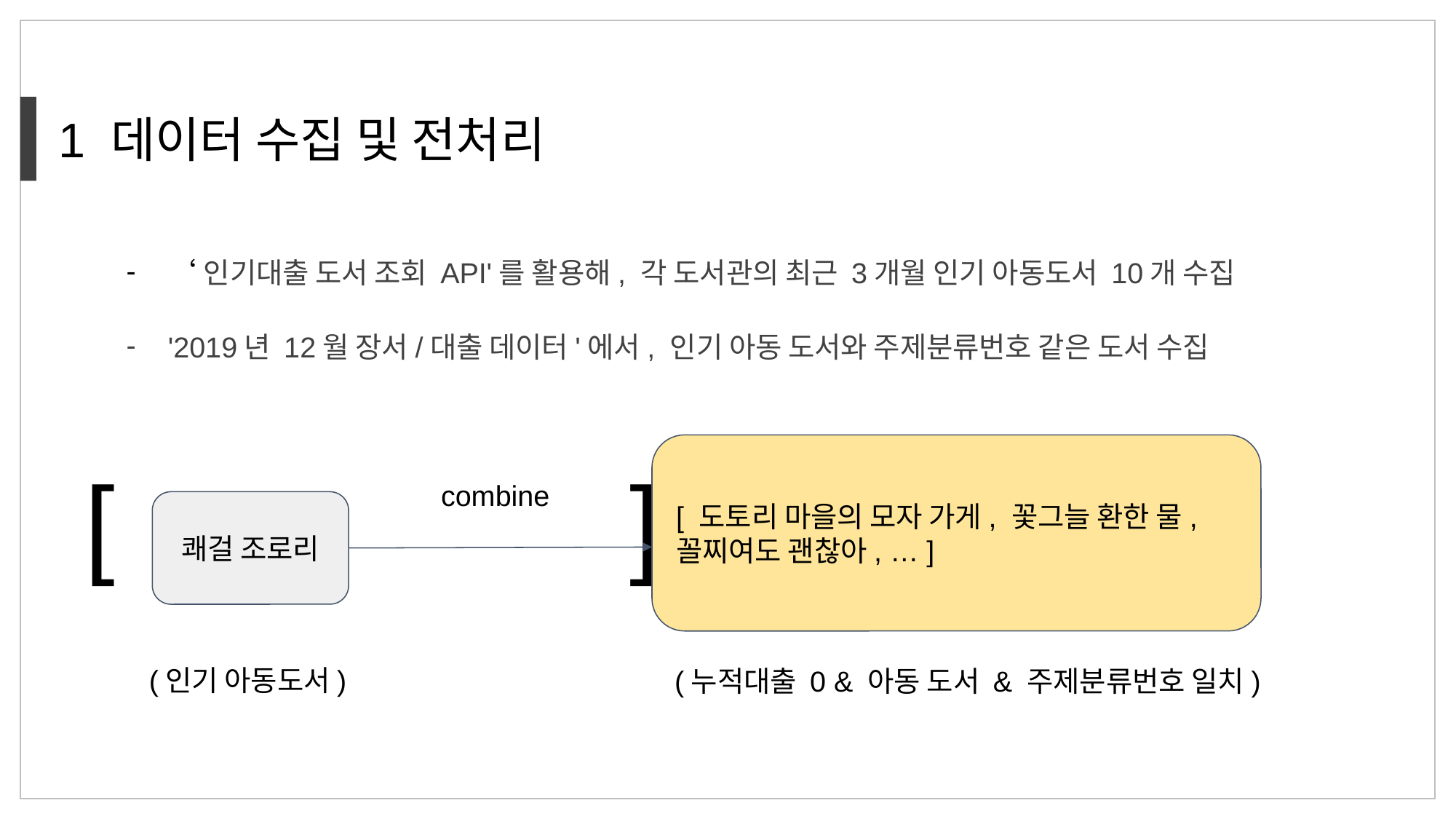

1 데이터 수집 및 전처리
‘인기대출 도서 조회 API'를 활용해, 각 도서관의 최근 3개월 인기 아동도서 10개 수집

'2019년 12월 장서/대출 데이터'에서, 인기 아동 도서와 주제분류번호 같은 도서 수집

[ 도토리 마을의 모자 가게, 꽃그늘 환한 물,
꼴찌여도 괜찮아, … ]
[                 ]
combine
쾌걸 조로리
(인기 아동도서)
(누적대출 0 & 아동 도서 & 주제분류번호 일치)